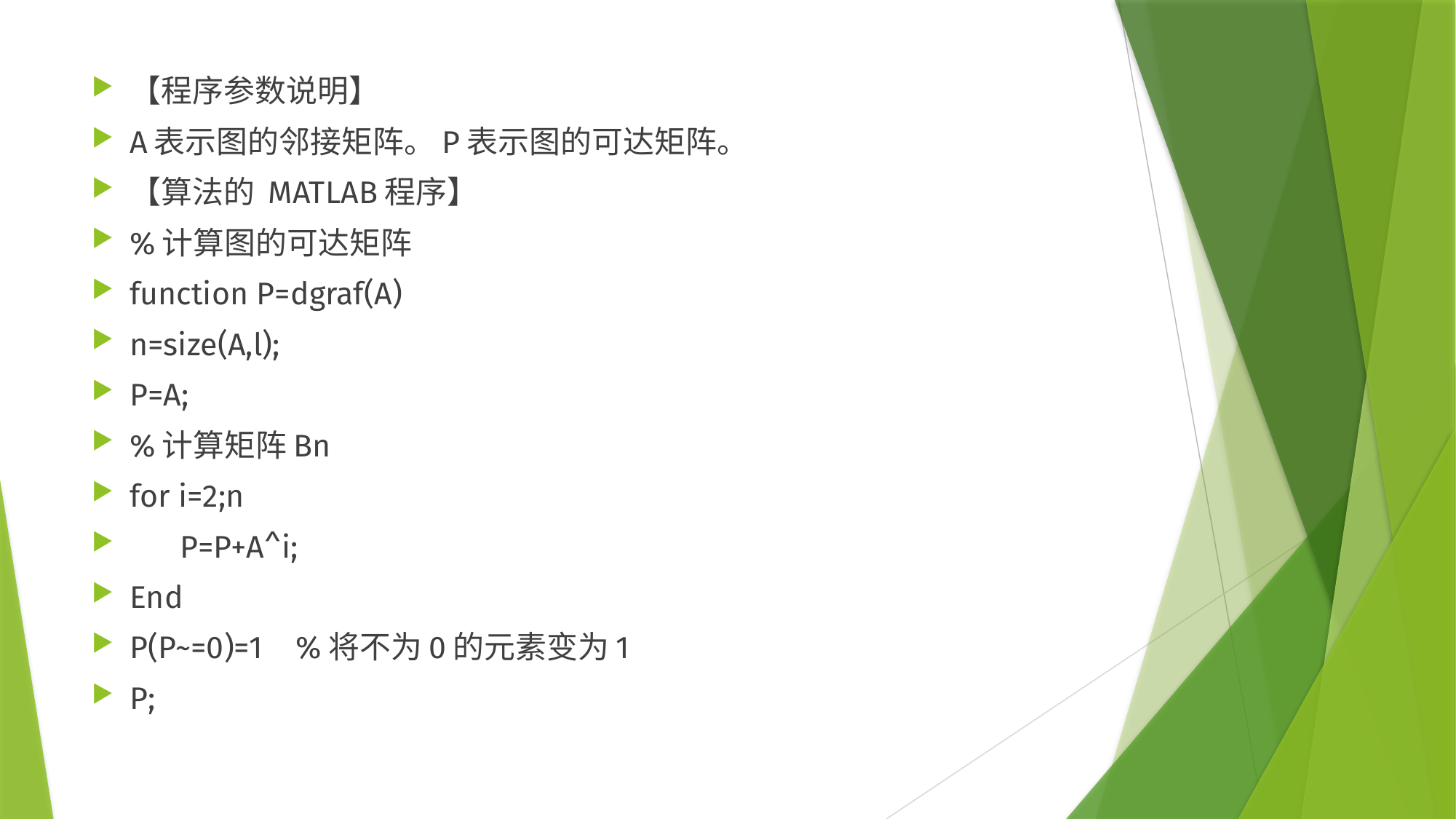

【程序参数说明】
A表示图的邻接矩阵。P表示图的可达矩阵。
【算法的 MATLAB程序】
%计算图的可达矩阵
function P=dgraf(A)
n=size(A,l);
P=A;
%计算矩阵Bn
for i=2;n
      P=P+A^i;
End
P(P~=0)=1    %将不为0的元素变为1
P;